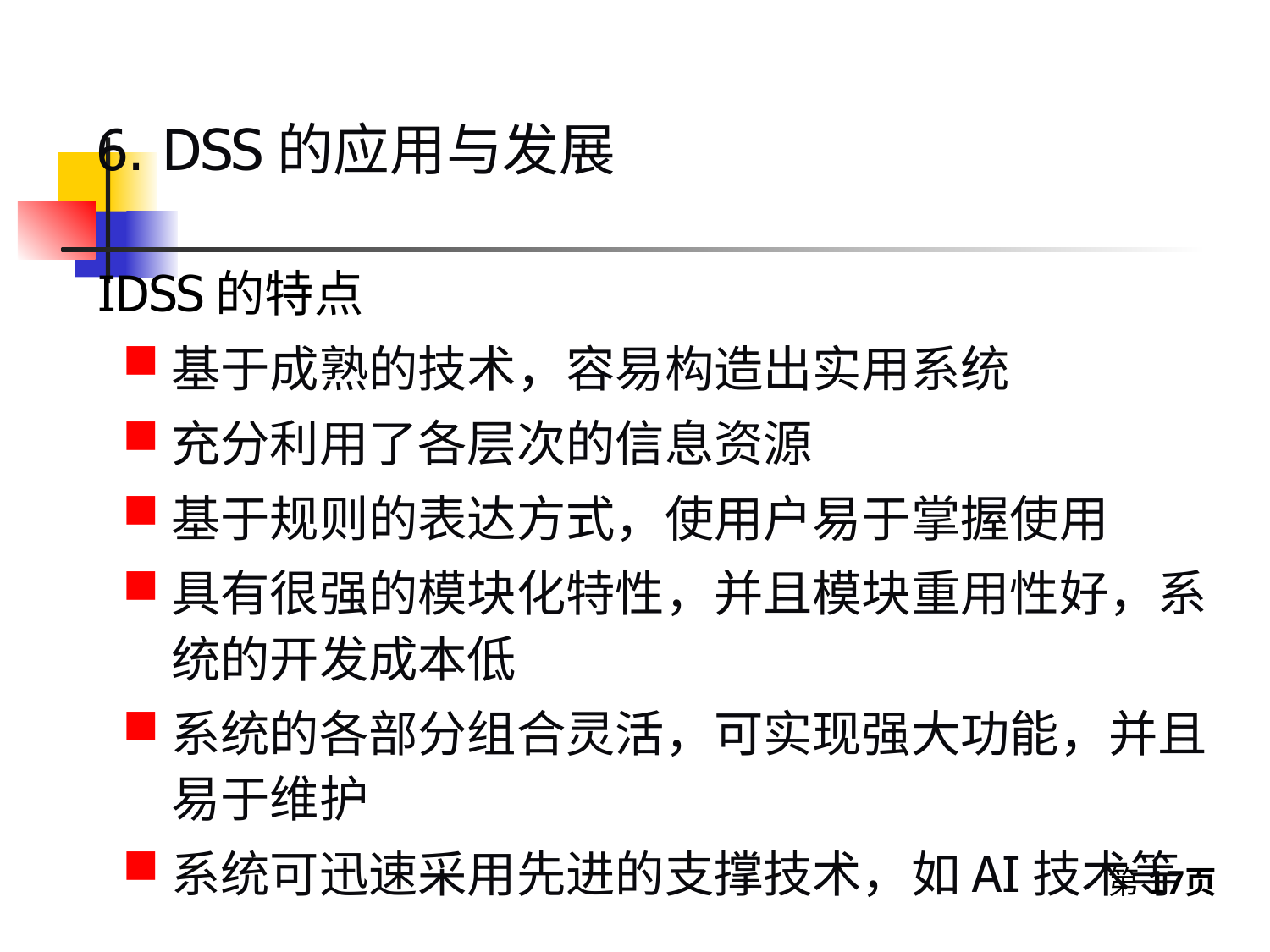

6. DSS的应用与发展
IDSS的特点
基于成熟的技术，容易构造出实用系统
充分利用了各层次的信息资源
基于规则的表达方式，使用户易于掌握使用
具有很强的模块化特性，并且模块重用性好，系统的开发成本低
系统的各部分组合灵活，可实现强大功能，并且易于维护
系统可迅速采用先进的支撑技术，如AI技术等